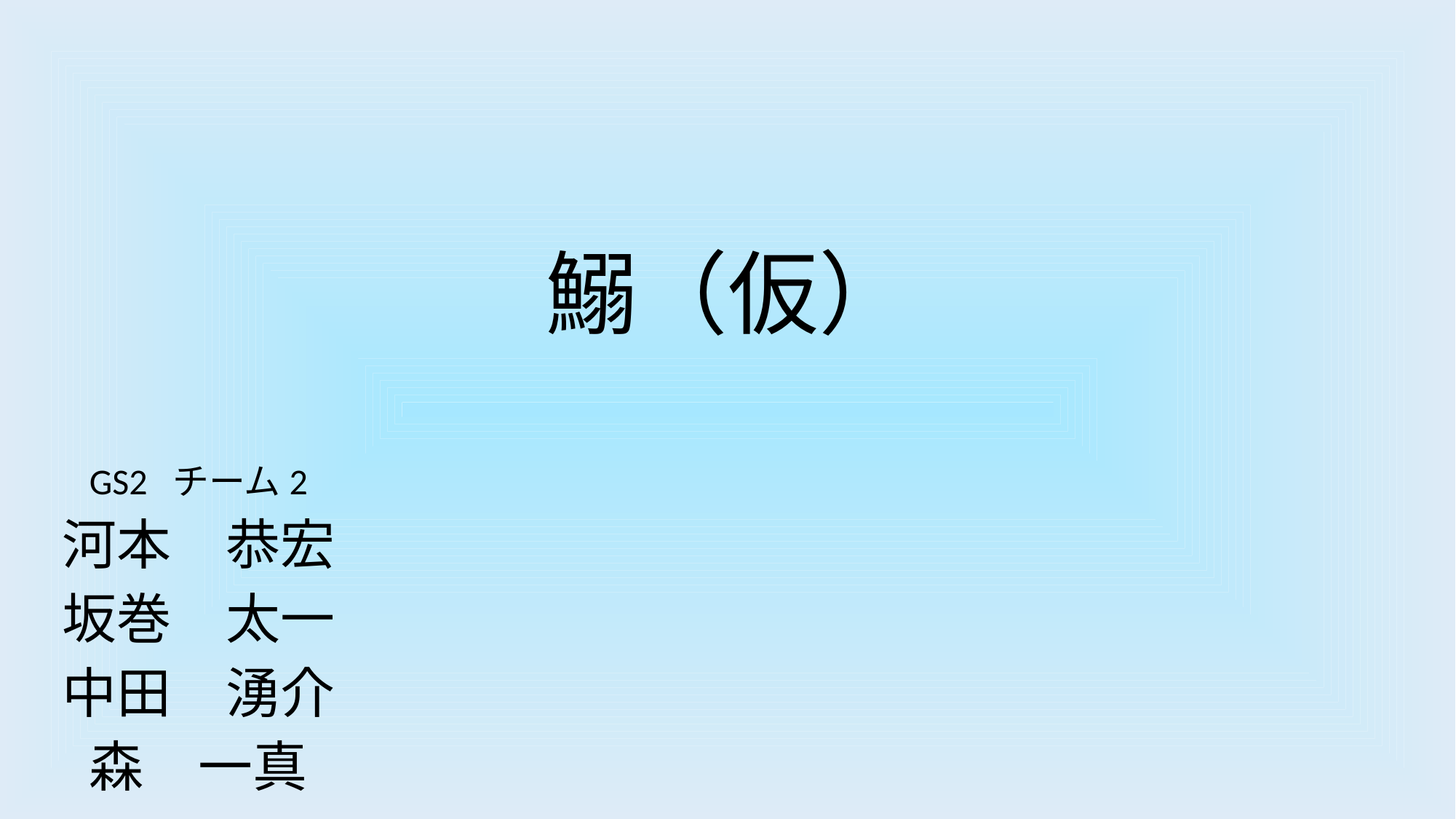

# 鰯（仮）
GS2  チーム2
河本　恭宏
坂巻　太一
中田　湧介
森　一真